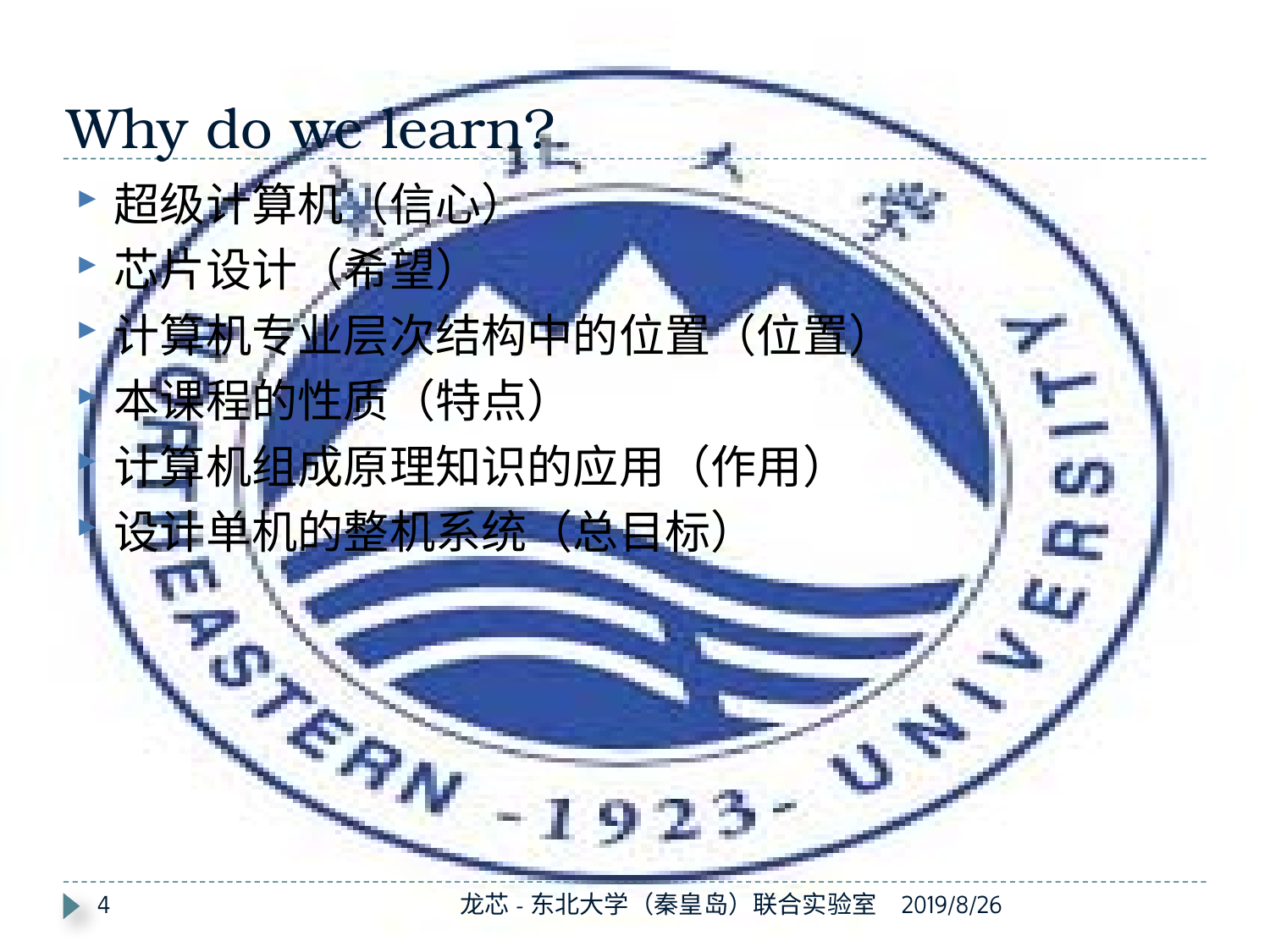

# Why do we learn?
超级计算机（信心）
芯片设计（希望）
计算机专业层次结构中的位置（位置）
本课程的性质（特点）
计算机组成原理知识的应用（作用）
设计单机的整机系统（总目标）
4
龙芯-东北大学（秦皇岛）联合实验室
2019/8/26